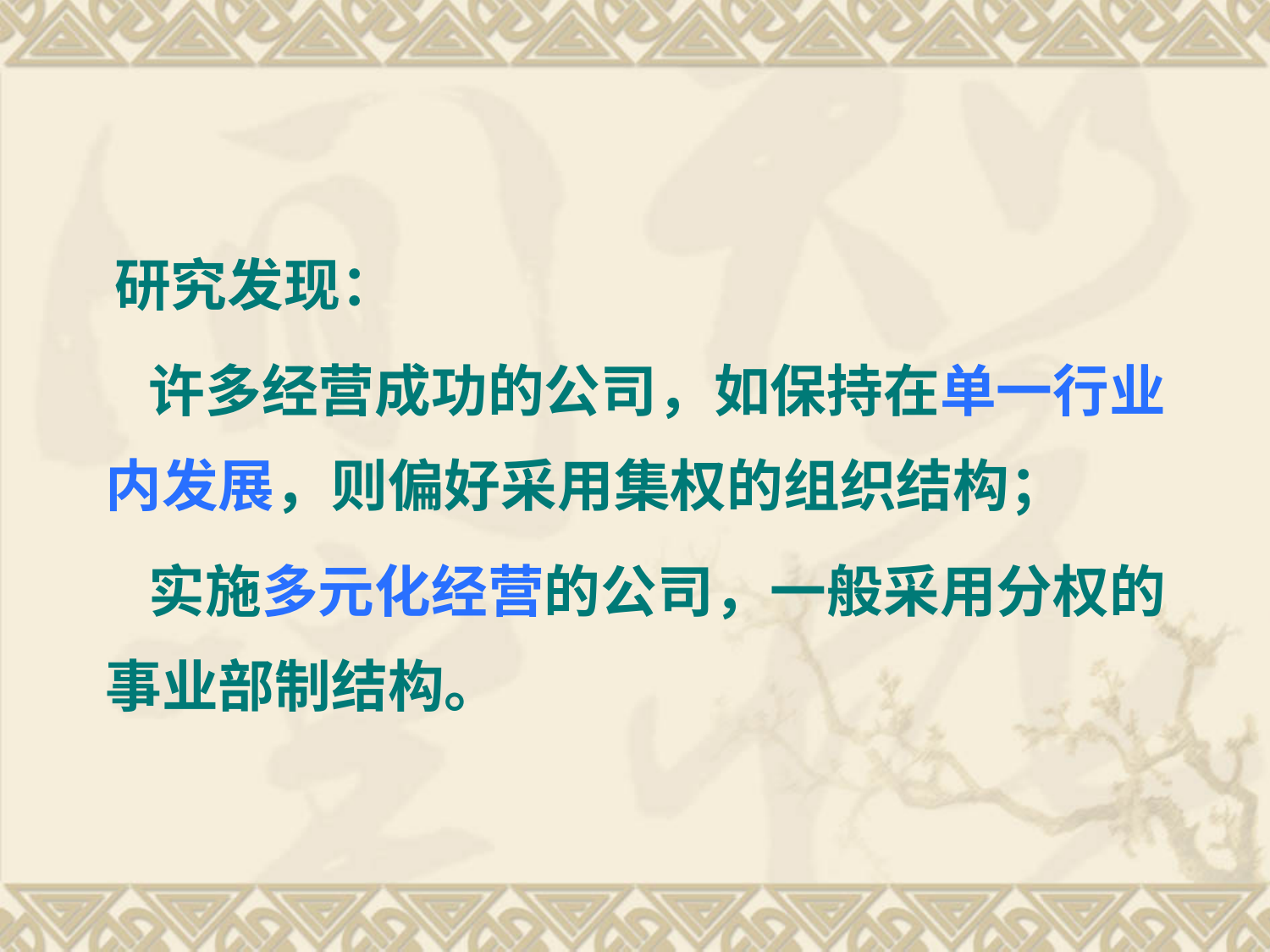

#
    研究发现：
      许多经营成功的公司，如保持在单一行业内发展，则偏好采用集权的组织结构；
      实施多元化经营的公司，一般采用分权的事业部制结构。